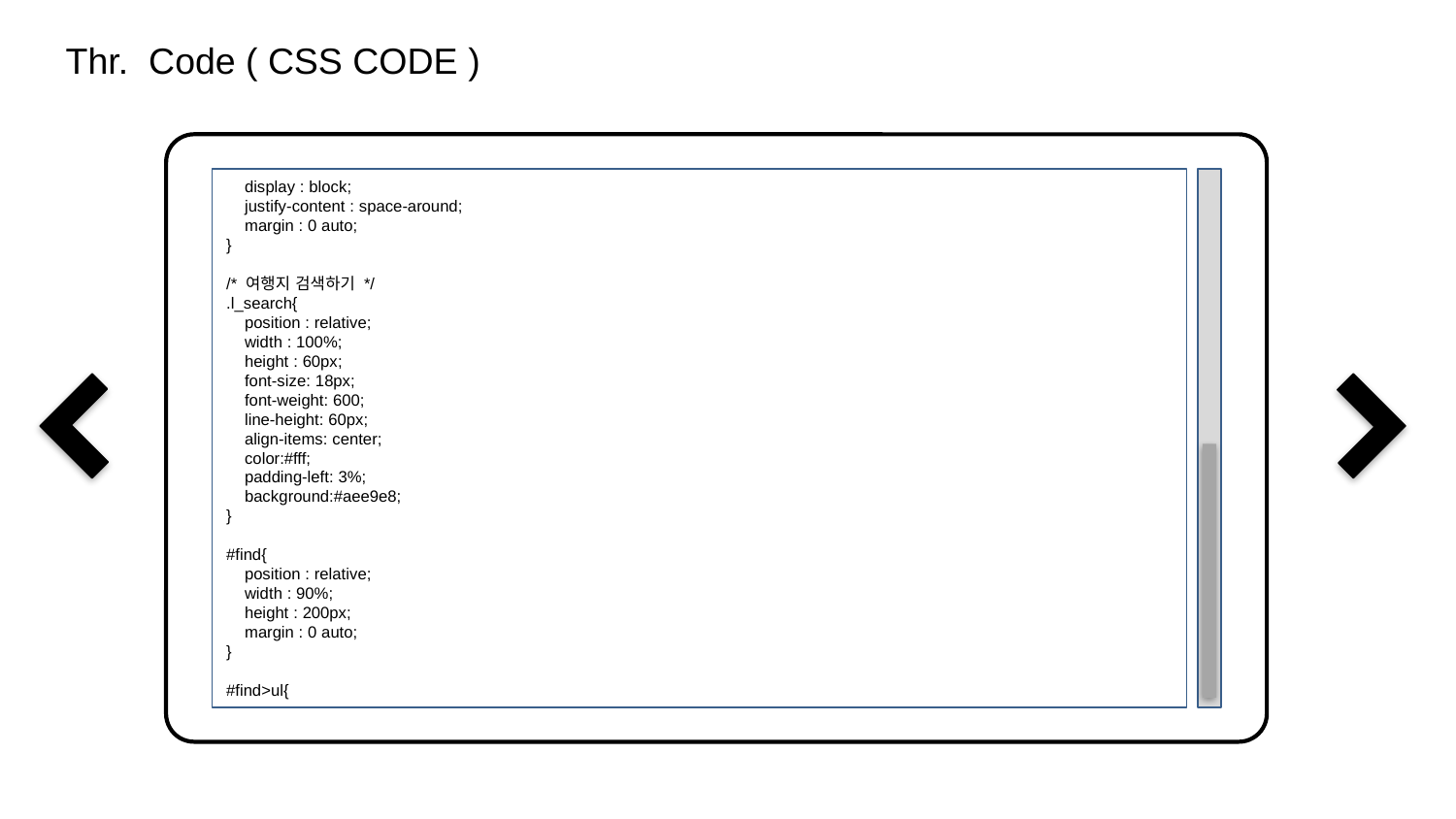

Thr.  Code ( CSS CODE )

    display : block;
    justify-content : space-around;
    margin : 0 auto;
}
/* 여행지 검색하기 */
.l_search{
    position : relative;
    width : 100%;
    height : 60px;
    font-size: 18px;
    font-weight: 600;
    line-height: 60px;
    align-items: center;
    color:#fff;
    padding-left: 3%;
    background:#aee9e8;
}
#find{
    position : relative;
    width : 90%;
    height : 200px;
    margin : 0 auto;
}

#find>ul{